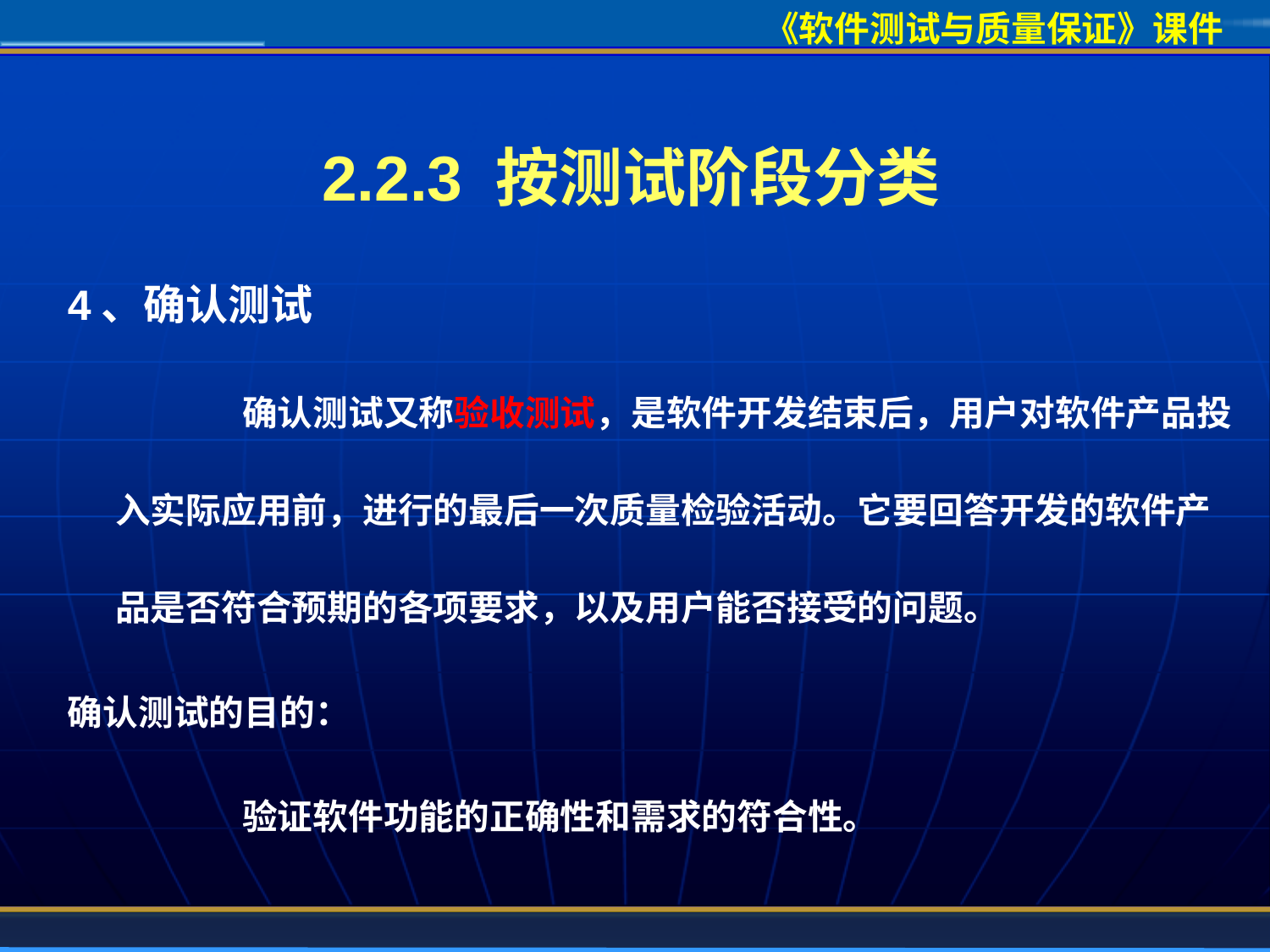

# 2.2.3 按测试阶段分类
4、确认测试
		确认测试又称验收测试，是软件开发结束后，用户对软件产品投入实际应用前，进行的最后一次质量检验活动。它要回答开发的软件产品是否符合预期的各项要求，以及用户能否接受的问题。
确认测试的目的：
		验证软件功能的正确性和需求的符合性。